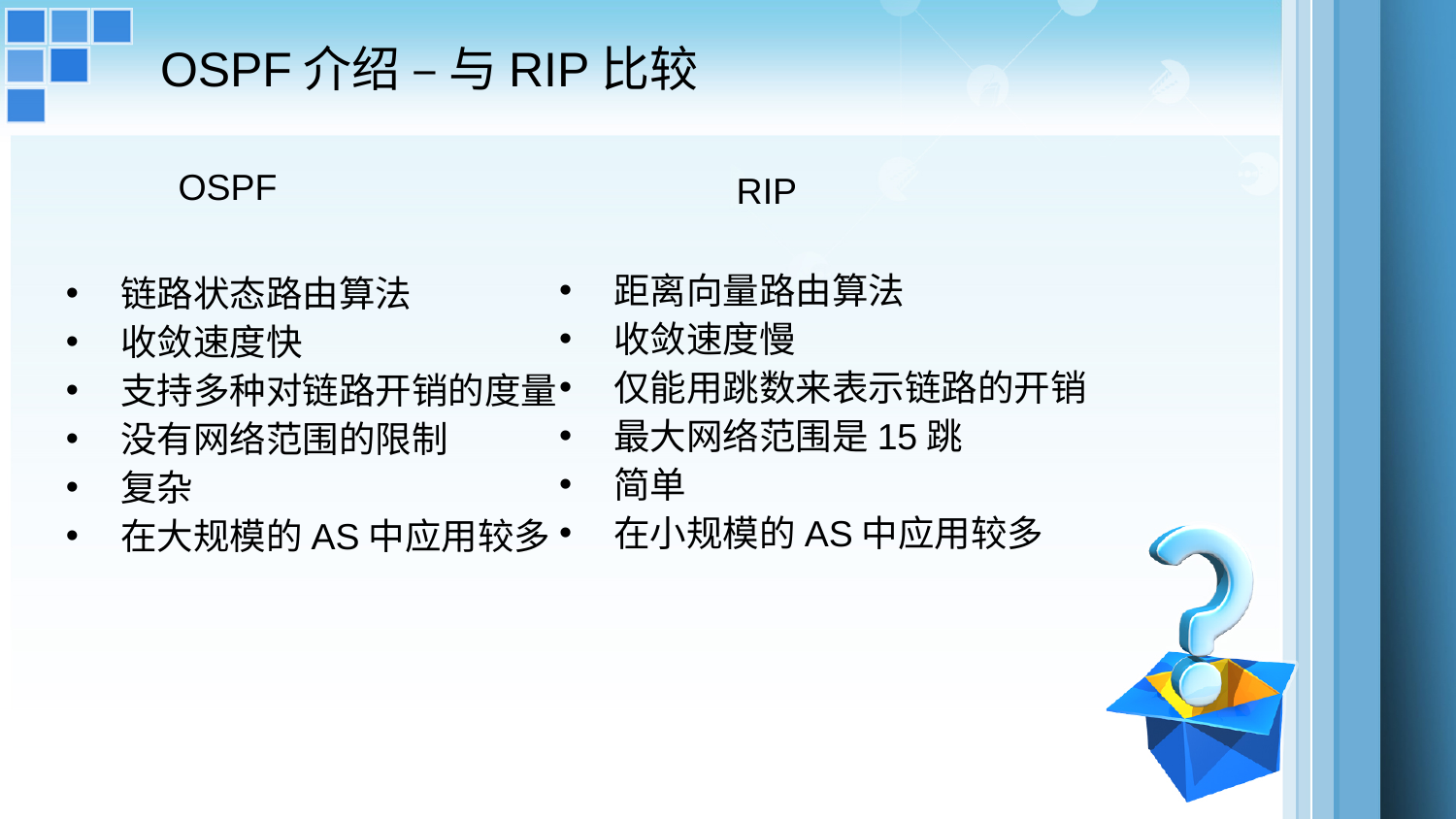

OSPF介绍 – 与RIP比较
OSPF
RIP
距离向量路由算法
收敛速度慢
仅能用跳数来表示链路的开销
最大网络范围是15跳
简单
在小规模的AS中应用较多
链路状态路由算法
收敛速度快
支持多种对链路开销的度量
没有网络范围的限制
复杂
在大规模的AS中应用较多